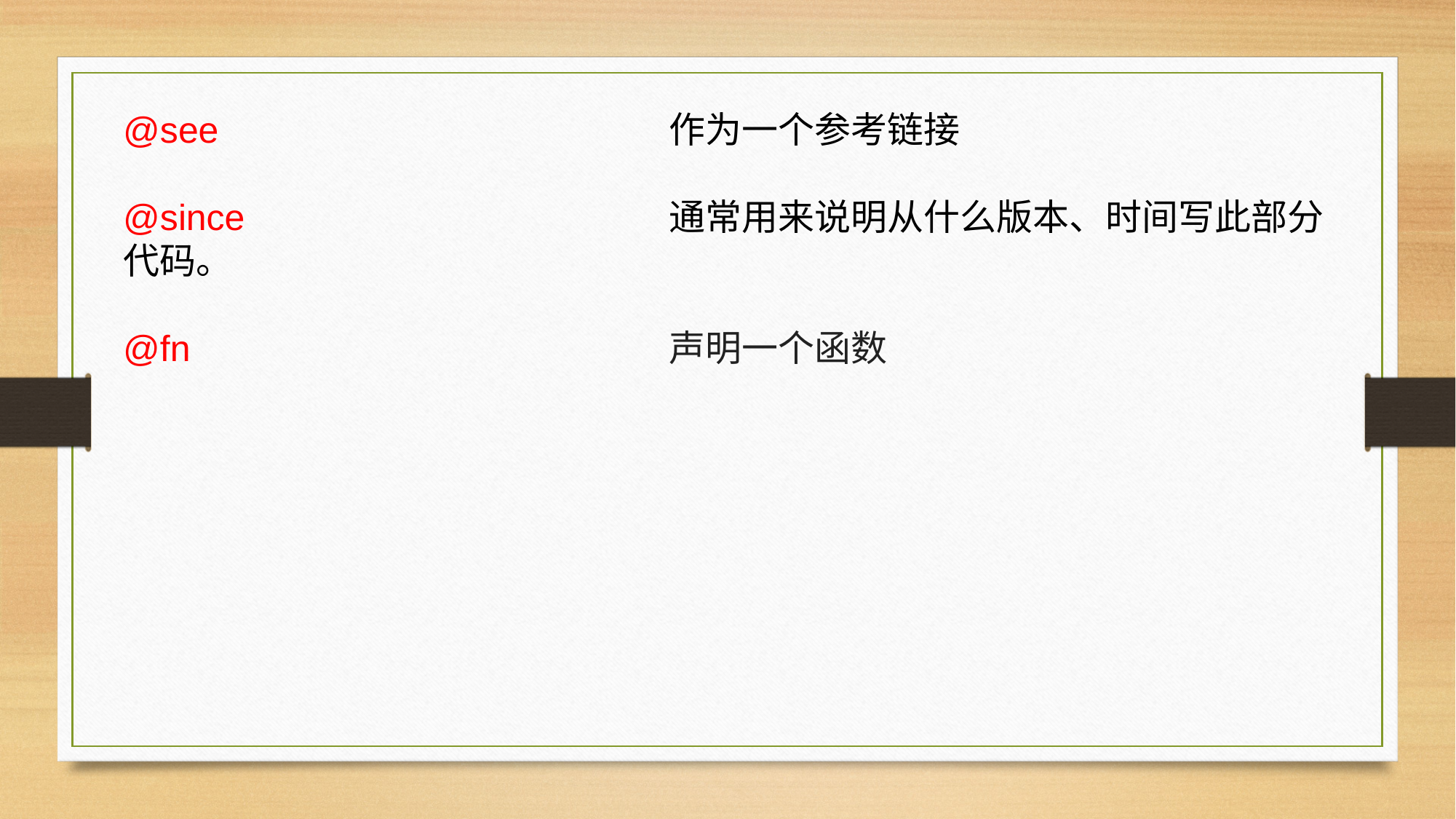

@see 					作为一个参考链接
@since 				通常用来说明从什么版本、时间写此部分代码。
@fn 					声明一个函数